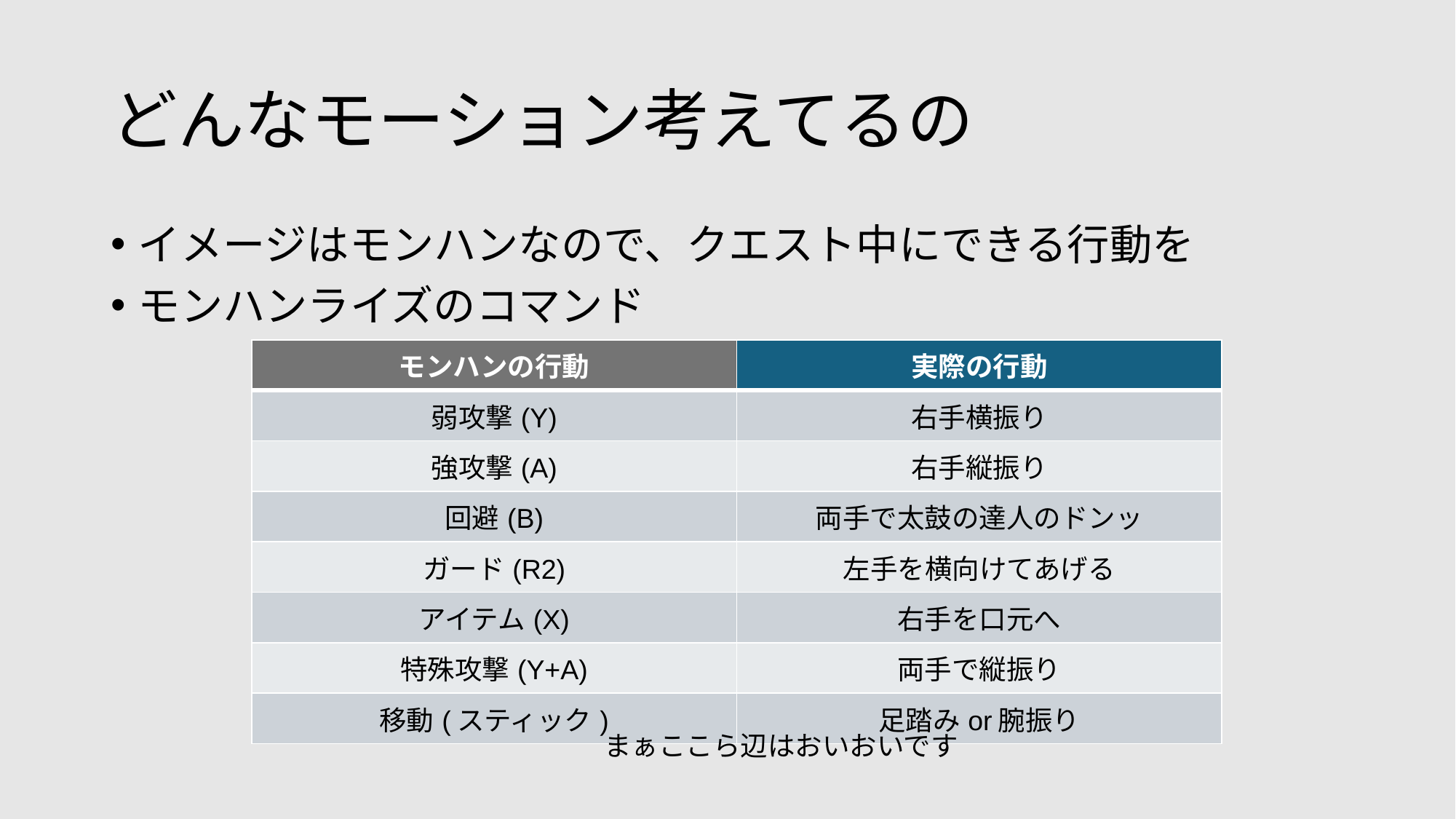

# どんなモーション考えてるの
イメージはモンハンなので、クエスト中にできる行動を
モンハンライズのコマンド

| モンハンの行動 | 実際の行動 |
| --- | --- |
| 弱攻撃(Y) | 右手横振り |
| 強攻撃(A) | 右手縦振り |
| 回避(B) | 両手で太鼓の達人のドンッ |
| ガード(R2) | 左手を横向けてあげる |
| アイテム(X) | 右手を口元へ |
| 特殊攻撃(Y+A) | 両手で縦振り |
| 移動(スティック) | 足踏みor腕振り |
まぁここら辺はおいおいです